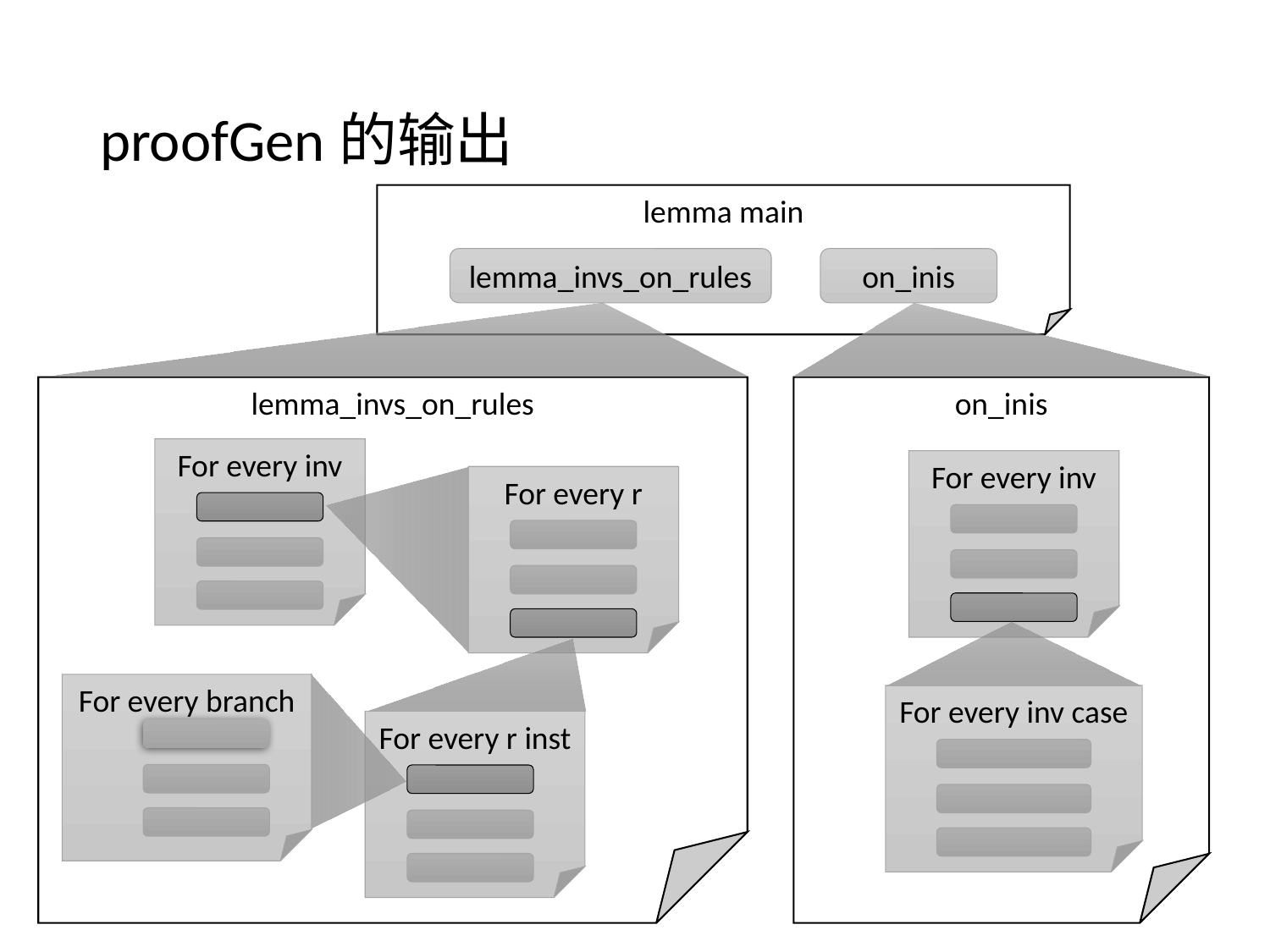

# proofGen的输出
lemma main
lemma_invs_on_rules
on_inis

lemma_invs_on_rules
on_inis
For every inv

For every inv

For every r

For every branch

For every inv case

For every r inst